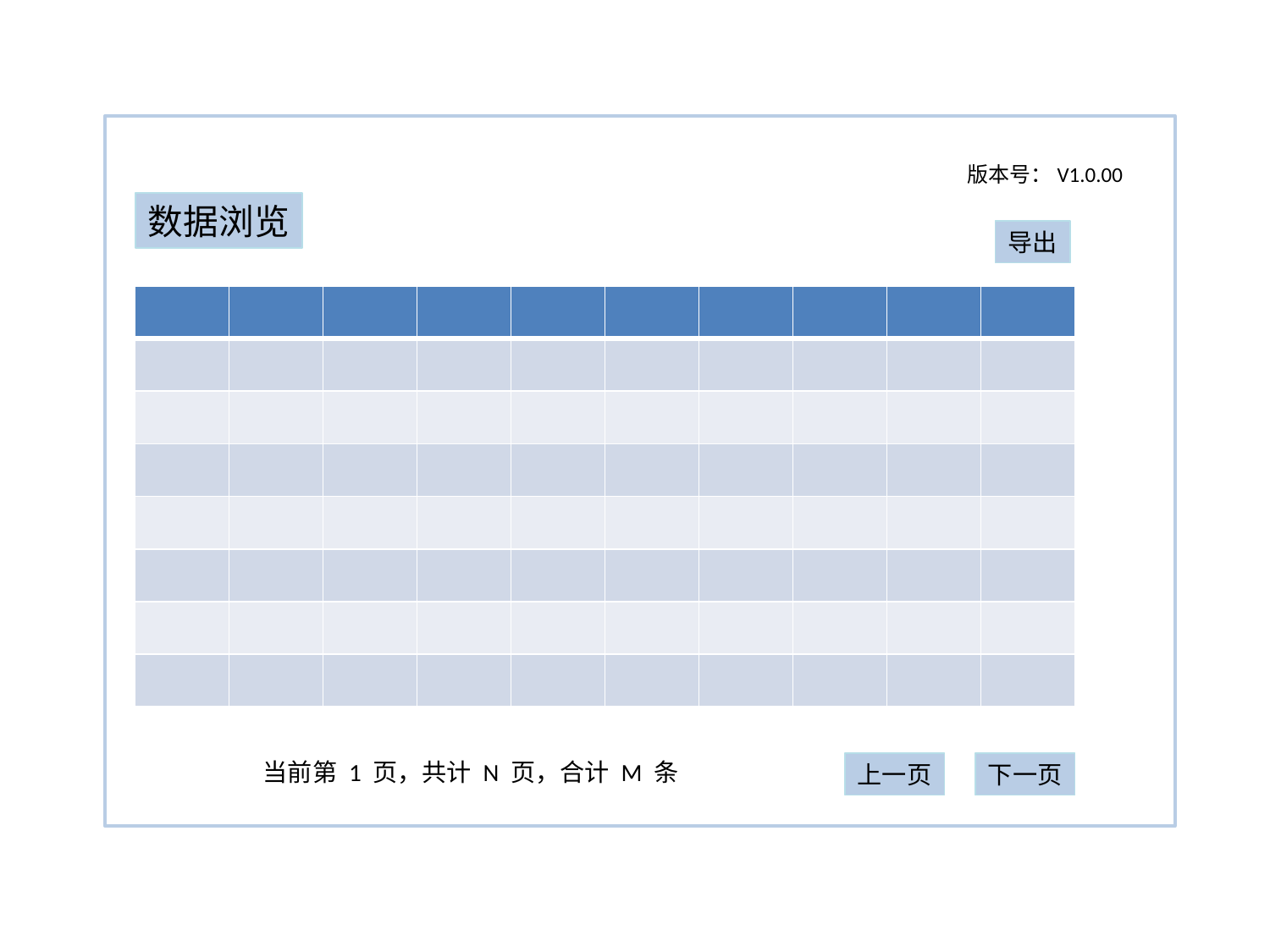

版本号：V1.0.00
数据浏览
导出
|  |  |  |  |  |  |  |  |  |  |
| --- | --- | --- | --- | --- | --- | --- | --- | --- | --- |
|  |  |  |  |  |  |  |  |  |  |
|  |  |  |  |  |  |  |  |  |  |
|  |  |  |  |  |  |  |  |  |  |
|  |  |  |  |  |  |  |  |  |  |
|  |  |  |  |  |  |  |  |  |  |
|  |  |  |  |  |  |  |  |  |  |
|  |  |  |  |  |  |  |  |  |  |
当前第 1 页，共计 N 页，合计 M 条
上一页
下一页